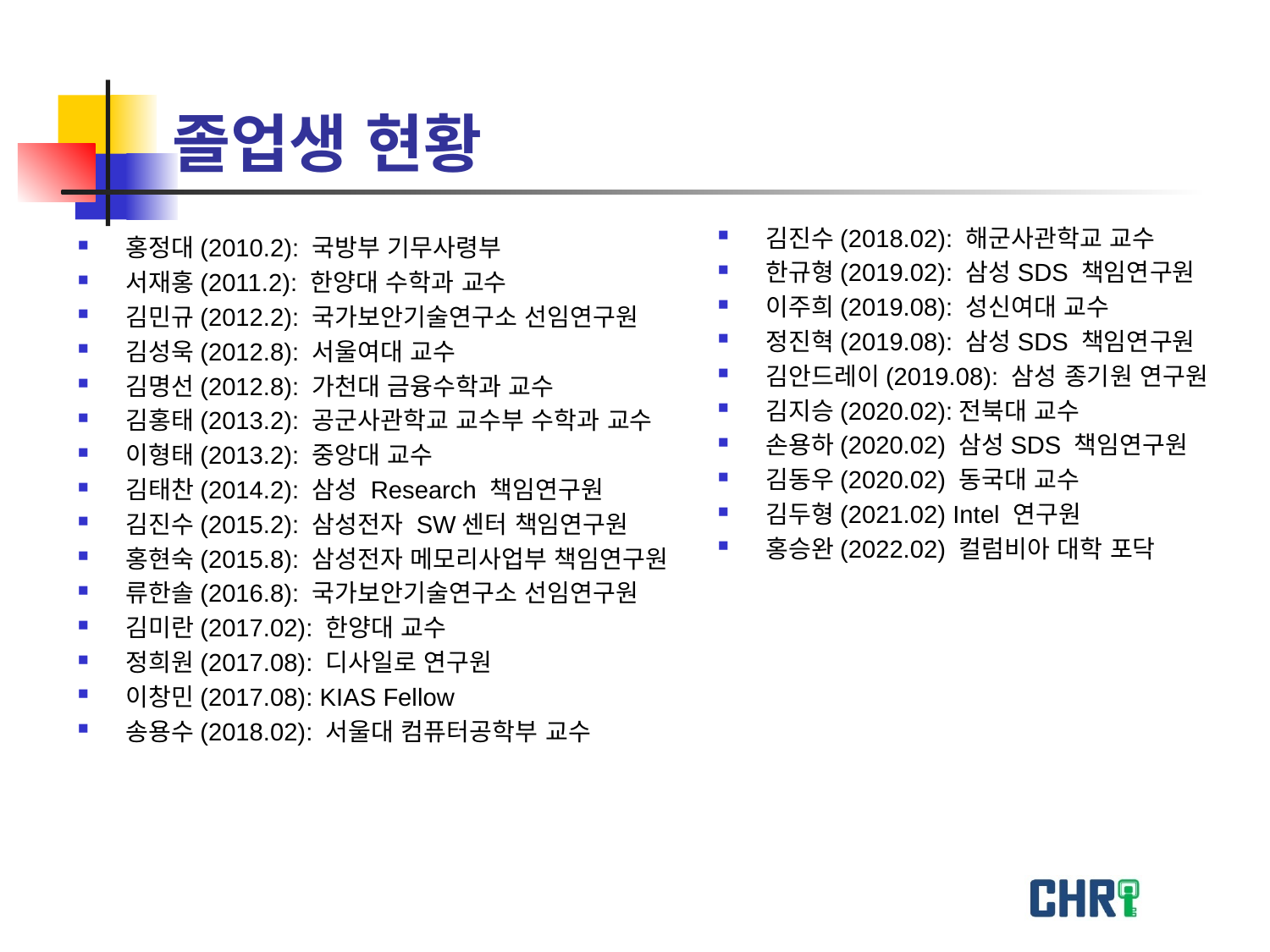

# 졸업생 현황
김진수(2018.02): 해군사관학교 교수
한규형(2019.02): 삼성SDS 책임연구원
이주희(2019.08): 성신여대 교수
정진혁(2019.08): 삼성SDS 책임연구원
김안드레이(2019.08): 삼성 종기원 연구원
김지승(2020.02):전북대 교수
손용하(2020.02) 삼성SDS 책임연구원
김동우(2020.02) 동국대 교수
김두형(2021.02) Intel 연구원
홍승완(2022.02) 컬럼비아 대학 포닥
홍정대(2010.2): 국방부 기무사령부
서재홍(2011.2): 한양대 수학과 교수
김민규(2012.2): 국가보안기술연구소 선임연구원
김성욱(2012.8): 서울여대 교수
김명선(2012.8): 가천대 금융수학과 교수
김홍태(2013.2): 공군사관학교 교수부 수학과 교수
이형태(2013.2): 중앙대 교수
김태찬(2014.2): 삼성 Research 책임연구원
김진수(2015.2): 삼성전자 SW센터 책임연구원
홍현숙(2015.8): 삼성전자 메모리사업부 책임연구원
류한솔(2016.8): 국가보안기술연구소 선임연구원
김미란(2017.02): 한양대 교수
정희원(2017.08): 디사일로 연구원
이창민(2017.08): KIAS Fellow
송용수(2018.02): 서울대 컴퓨터공학부 교수